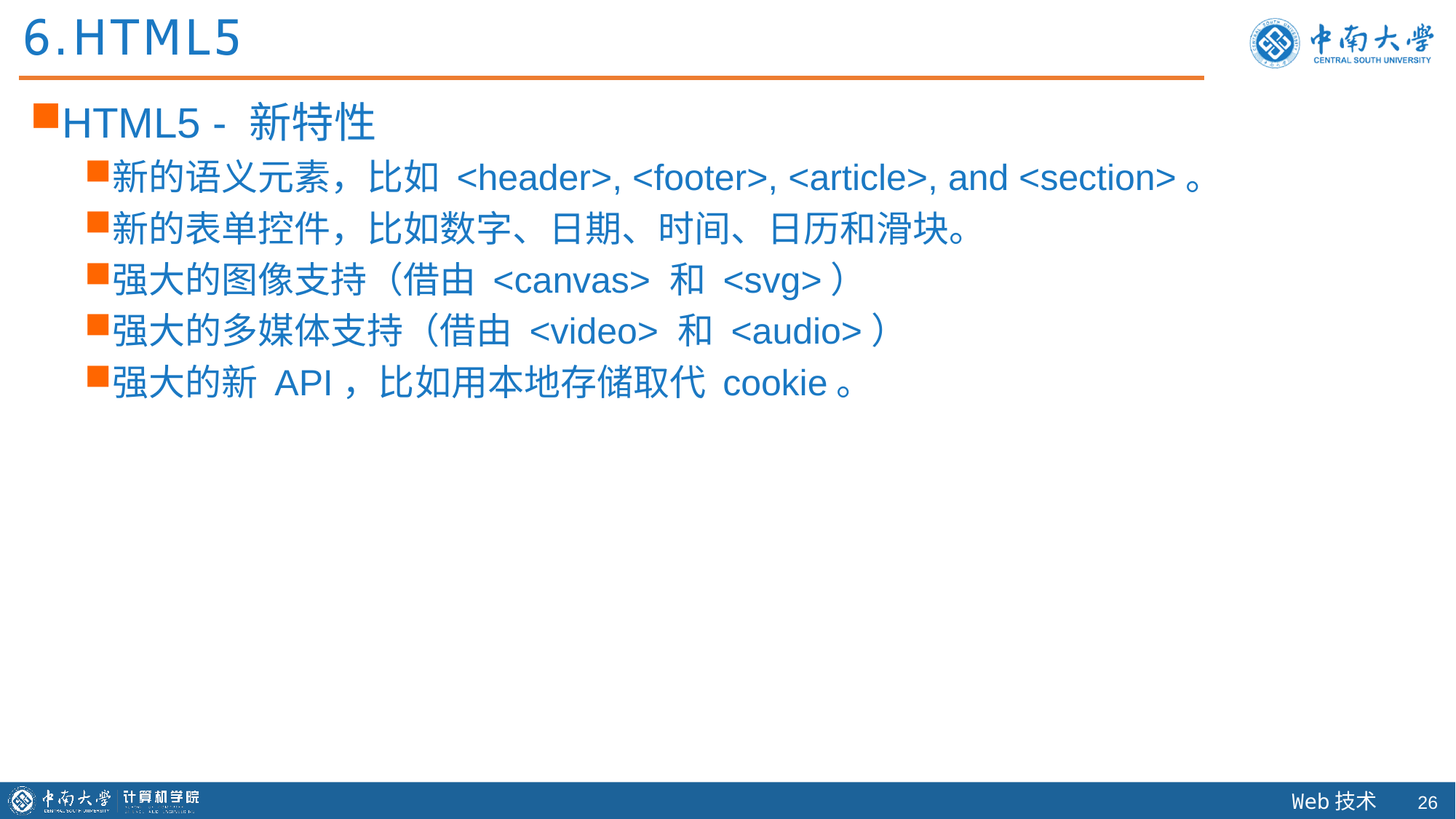

6.HTML5

HTML5 - 新特性
新的语义元素，比如 <header>, <footer>, <article>, and <section>。
新的表单控件，比如数字、日期、时间、日历和滑块。
强大的图像支持（借由 <canvas> 和 <svg>）
强大的多媒体支持（借由 <video> 和 <audio>）
强大的新 API，比如用本地存储取代 cookie。
26